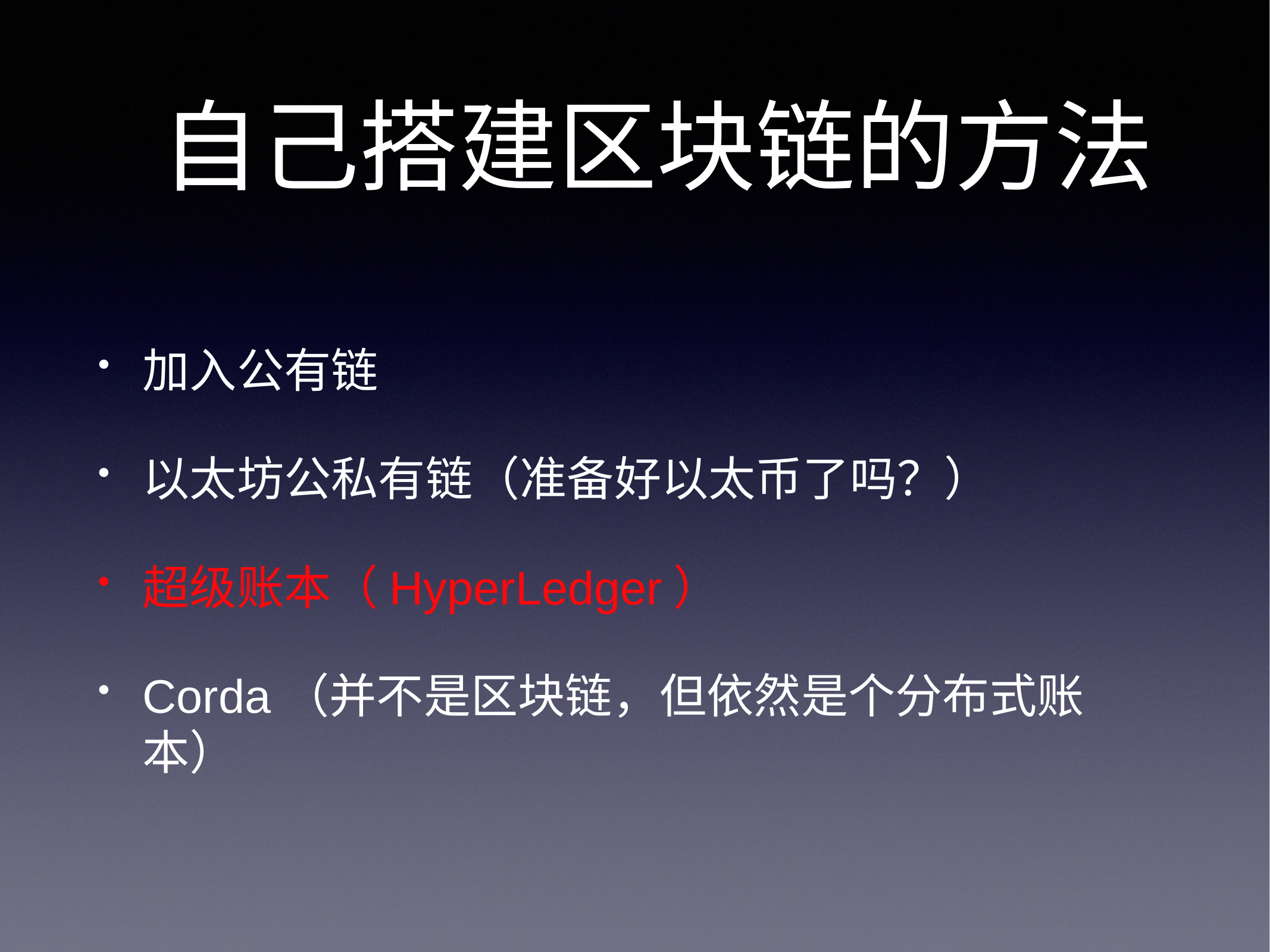

# 自己搭建区块链的方法
加入公有链
以太坊公私有链（准备好以太币了吗？）
超级账本（HyperLedger）
Corda（并不是区块链，但依然是个分布式账本）